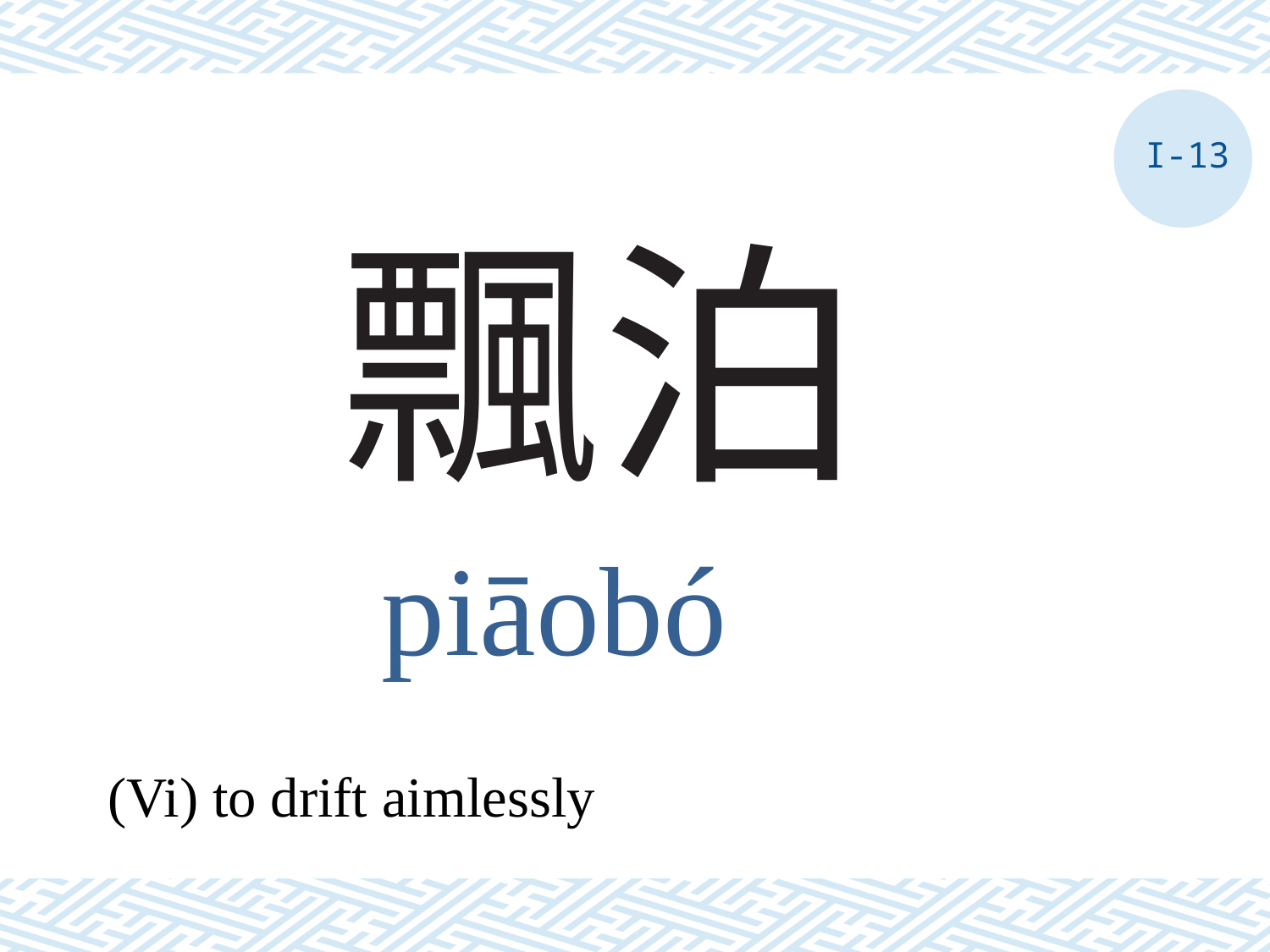

I-13

# 飄泊
piāobó
(Vi) to drift aimlessly